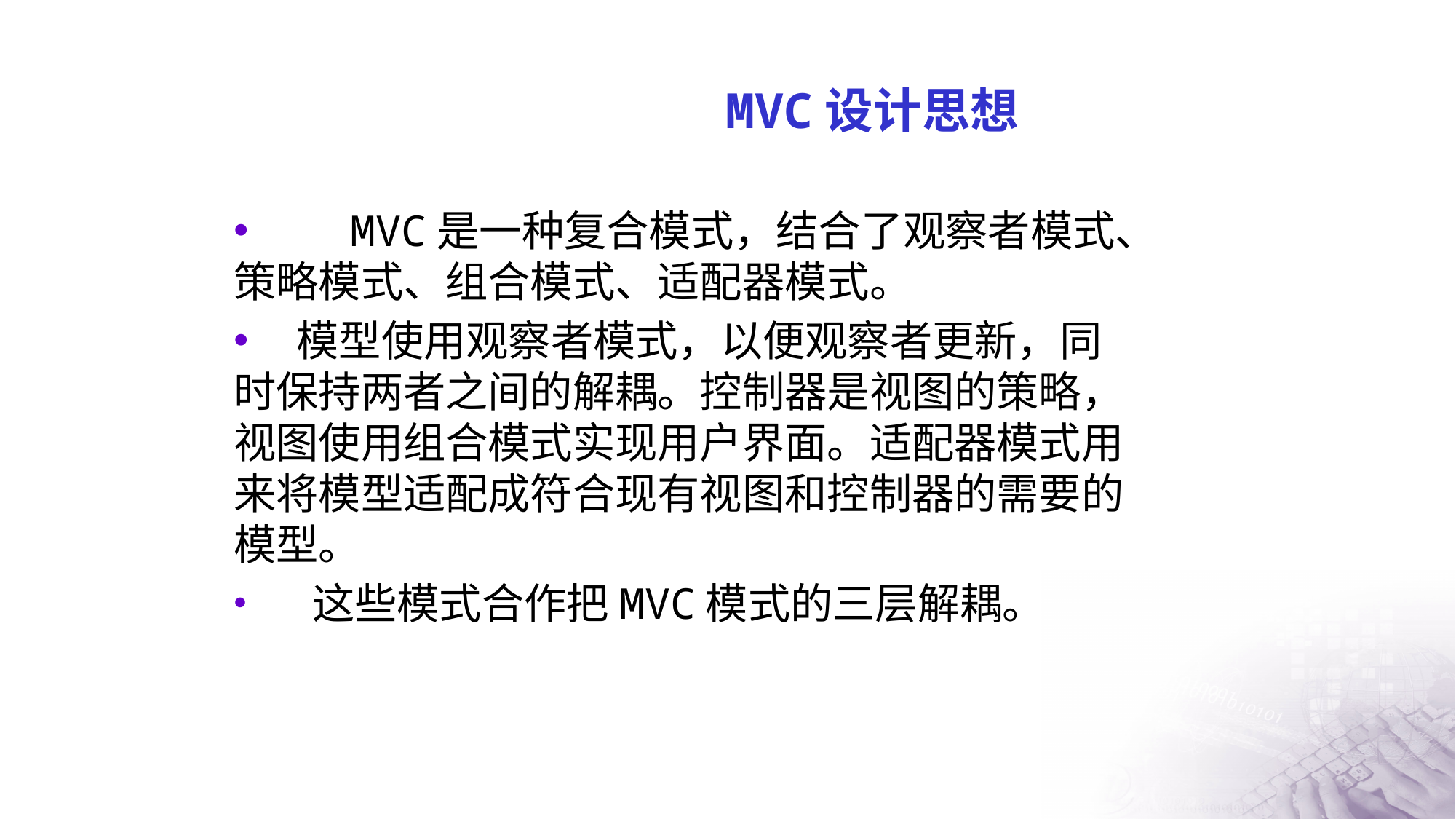

# MVC设计思想
    MVC是一种复合模式，结合了观察者模式、策略模式、组合模式、适配器模式。
    模型使用观察者模式，以便观察者更新，同时保持两者之间的解耦。控制器是视图的策略，视图使用组合模式实现用户界面。适配器模式用来将模型适配成符合现有视图和控制器的需要的模型。
       这些模式合作把MVC模式的三层解耦。